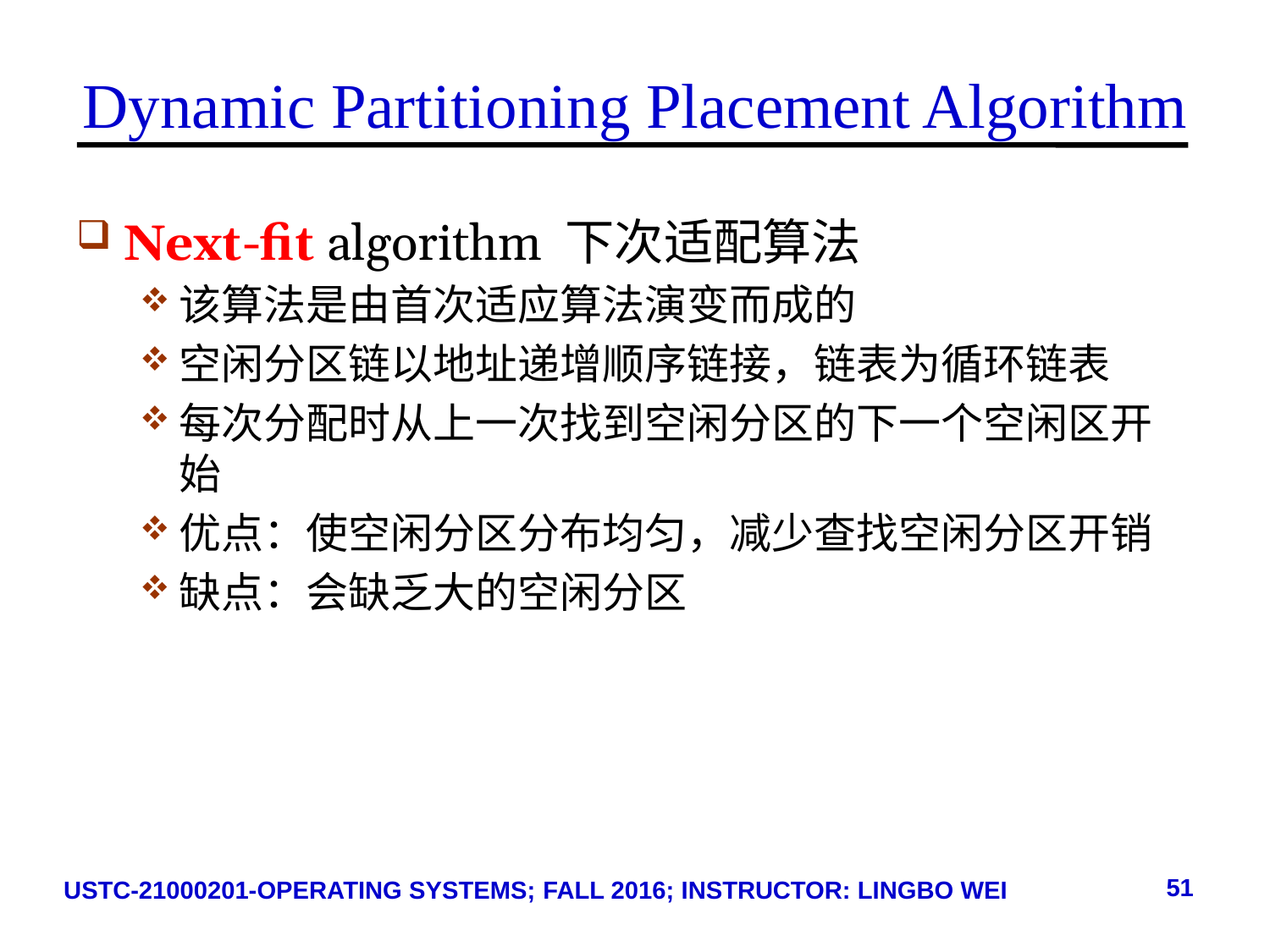

# Dynamic Partitioning Placement Algorithm
Next-fit algorithm 下次适配算法
该算法是由首次适应算法演变而成的
空闲分区链以地址递增顺序链接，链表为循环链表
每次分配时从上一次找到空闲分区的下一个空闲区开始
优点：使空闲分区分布均匀，减少查找空闲分区开销
缺点：会缺乏大的空闲分区
51
USTC-21000201-OPERATING SYSTEMS; FALL 2016; INSTRUCTOR: LINGBO WEI